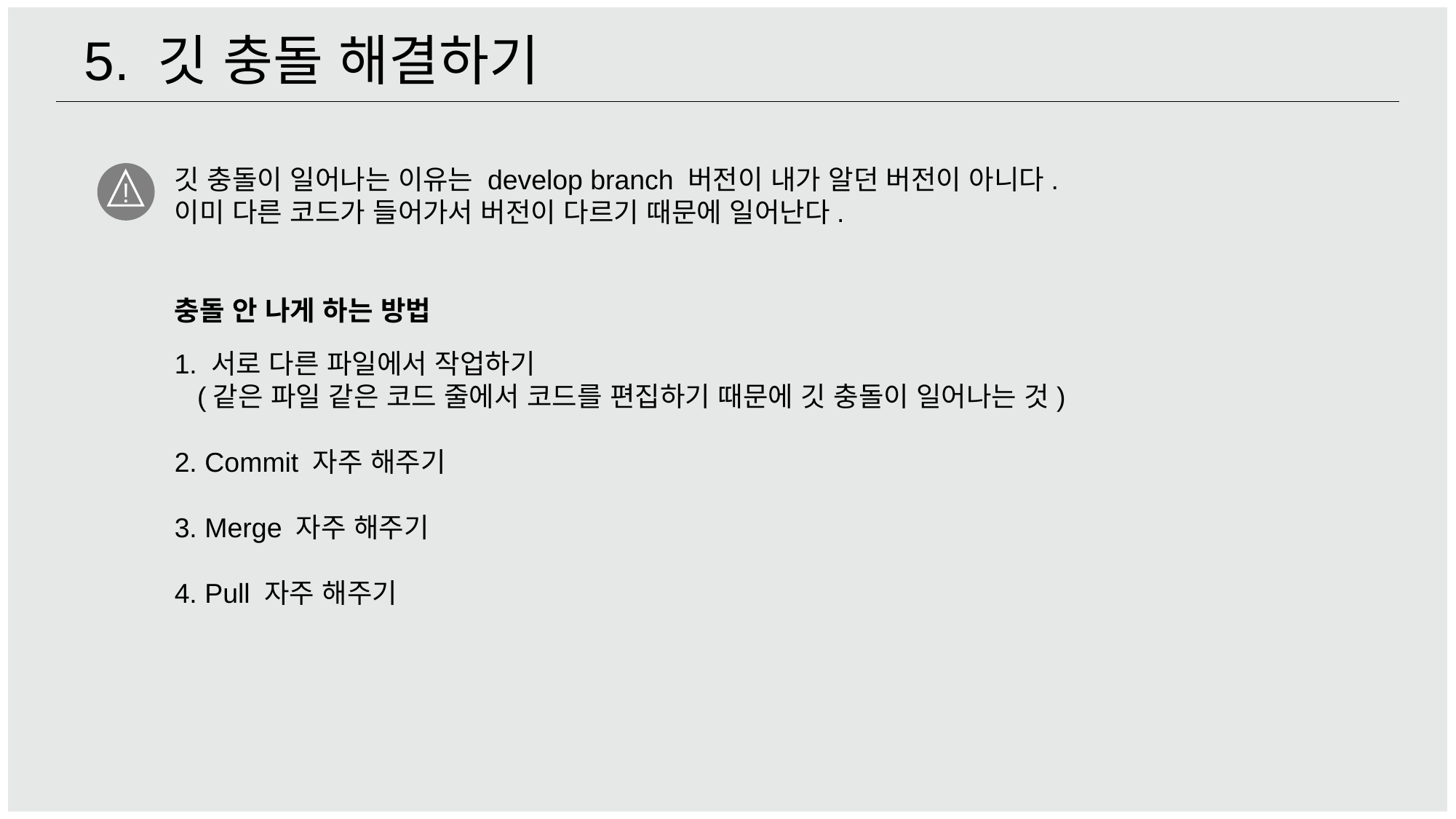

5. 깃 충돌 해결하기
깃 충돌이 일어나는 이유는 develop branch 버전이 내가 알던 버전이 아니다.
이미 다른 코드가 들어가서 버전이 다르기 때문에 일어난다.

충돌 안 나게 하는 방법

1. 서로 다른 파일에서 작업하기
   (같은 파일 같은 코드 줄에서 코드를 편집하기 때문에 깃 충돌이 일어나는 것)

2. Commit 자주 해주기

3. Merge 자주 해주기

4. Pull 자주 해주기
!